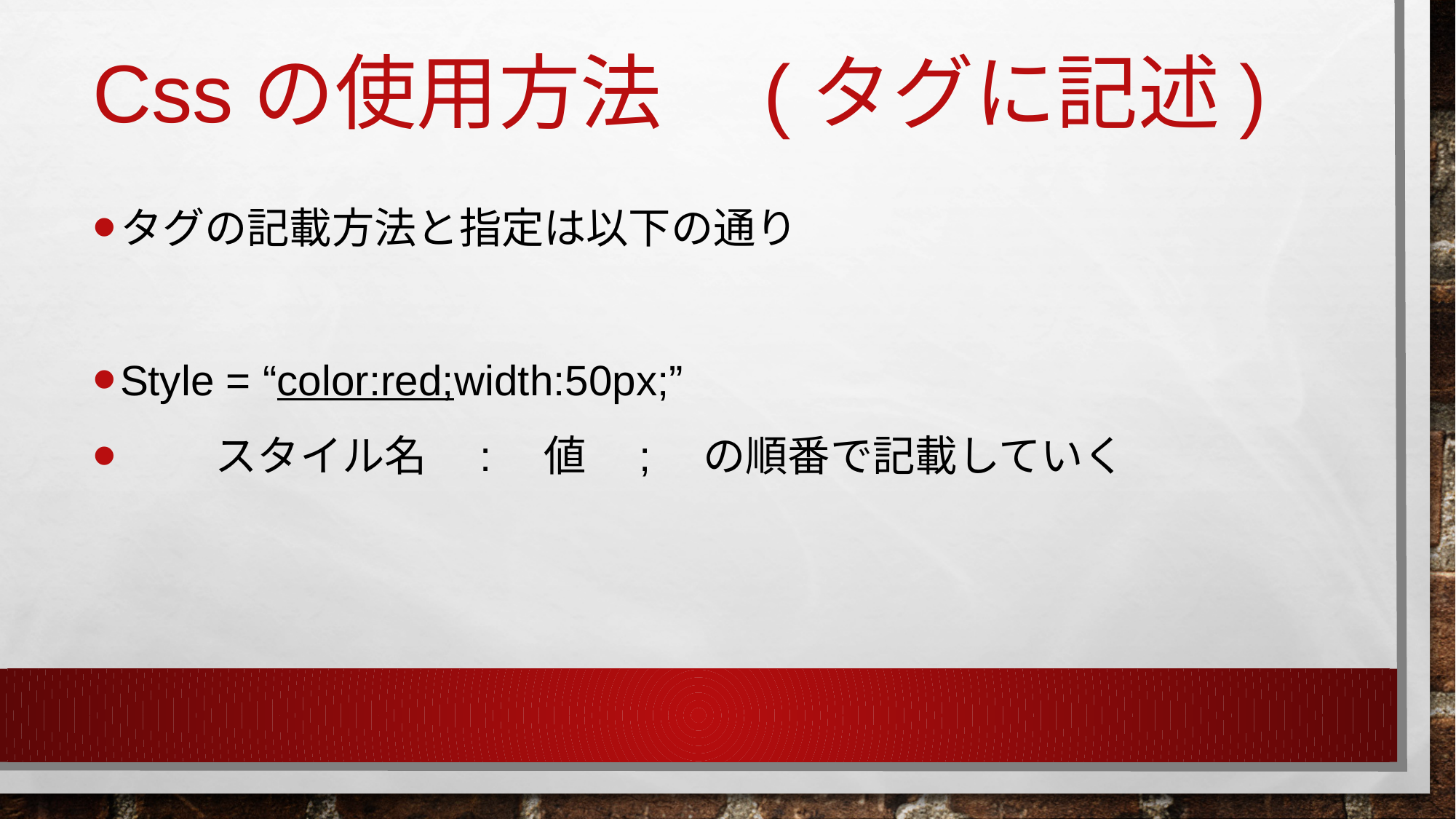

# Cssの使用方法　(タグに記述)
タグの記載方法と指定は以下の通り

Style = “color:red;width:50px;”
         スタイル名　:　値　;　の順番で記載していく